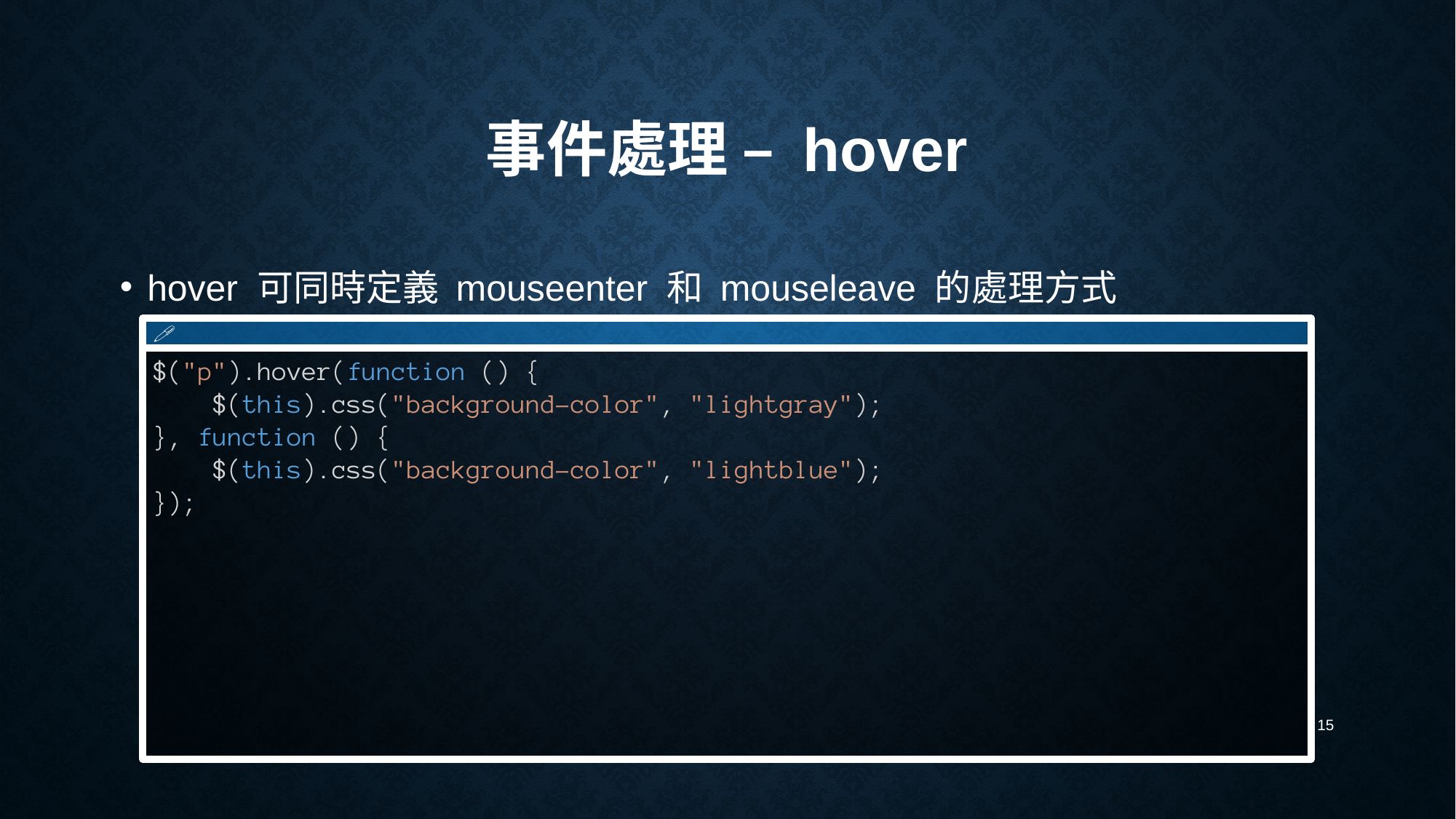

# 事件處理 – hover
hover 可同時定義 mouseenter 和 mouseleave 的處理方式
🖊
$("p").hover(function () {
    $(this).css("background-color", "lightgray");
}, function () {
    $(this).css("background-color", "lightblue");
});
15